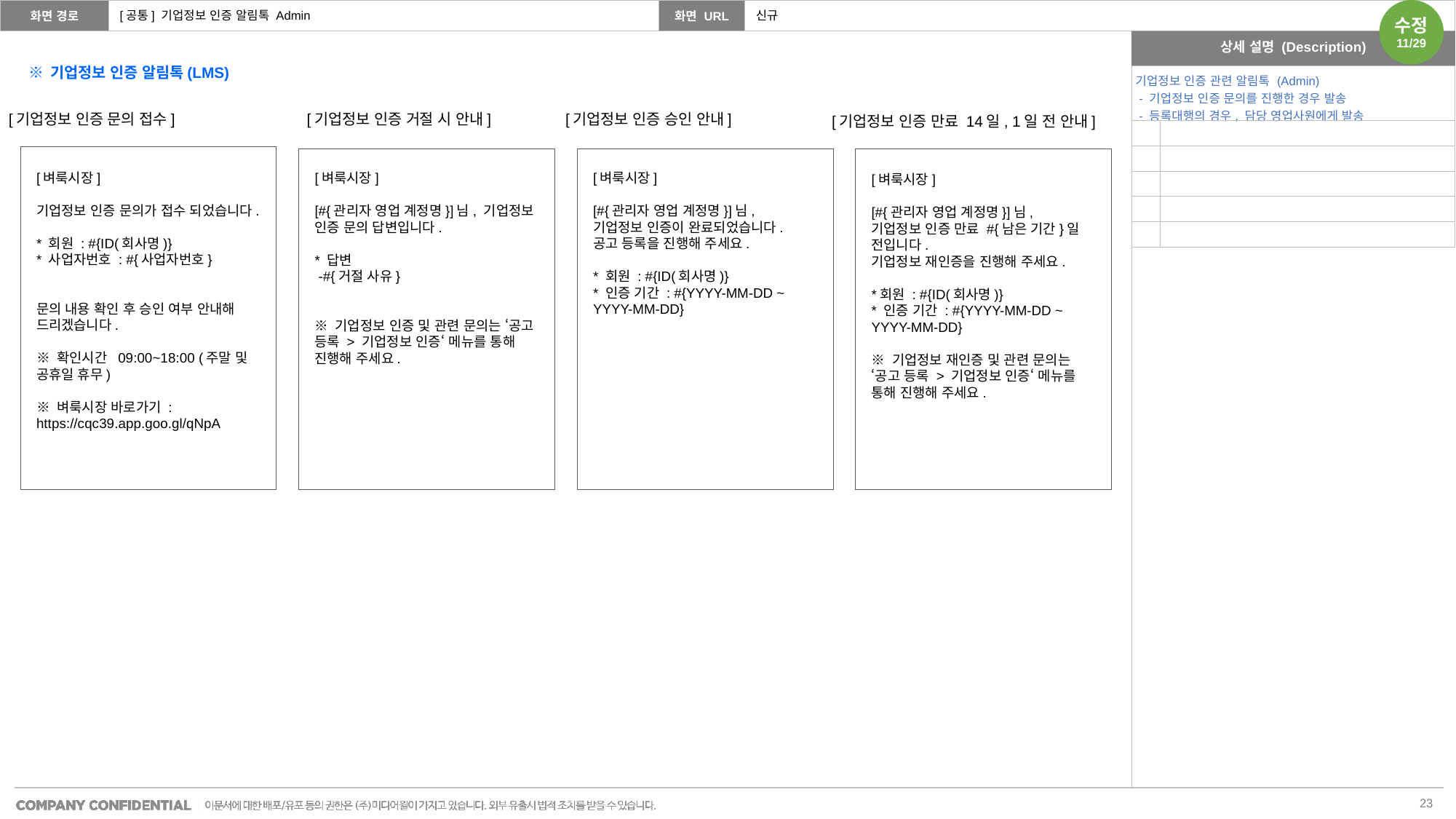

수정
11/29
[공통] 기업정보 인증 알림톡 Admin
신규
※ 기업정보 인증 알림톡(LMS)
| 기업정보 인증 관련 알림톡 (Admin) - 기업정보 인증 문의를 진행한 경우 발송 - 등록대행의 경우, 담당 영업사원에게 발송 |  |
| --- | --- |
|  |  |
|  |  |
|  |  |
|  |  |
|  |  |
[기업정보 인증 문의 접수]

[벼룩시장]

기업정보 인증 문의가 접수 되었습니다.

* 회원 : #{ID(회사명)}
* 사업자번호 : #{사업자번호}

문의 내용 확인 후 승인 여부 안내해 드리겠습니다.

※ 확인시간  09:00~18:00 (주말 및 공휴일 휴무)

※ 벼룩시장 바로가기 :
https://cqc39.app.goo.gl/qNpA
[기업정보 인증 거절 시 안내]

[벼룩시장]

[#{관리자 영업 계정명}]님, 기업정보 인증 문의 답변입니다.

* 답변
 -#{거절 사유}

※ 기업정보 인증 및 관련 문의는 ‘공고 등록 > 기업정보 인증‘ 메뉴를 통해 진행해 주세요.
[기업정보 인증 승인 안내]

[벼룩시장]

[#{관리자 영업 계정명}]님,
기업정보 인증이 완료되었습니다.
공고 등록을 진행해 주세요.

* 회원 : #{ID(회사명)}
* 인증 기간 : #{YYYY-MM-DD ~ YYYY-MM-DD}
[기업정보 인증 만료 14일, 1일 전 안내]

[벼룩시장]

[#{관리자 영업 계정명}]님,
기업정보 인증 만료 #{남은 기간}일 전입니다.
기업정보 재인증을 진행해 주세요.

*회원 : #{ID(회사명)}
* 인증 기간 : #{YYYY-MM-DD ~ YYYY-MM-DD}

※ 기업정보 재인증 및 관련 문의는 ‘공고 등록 > 기업정보 인증‘ 메뉴를 통해 진행해 주세요.